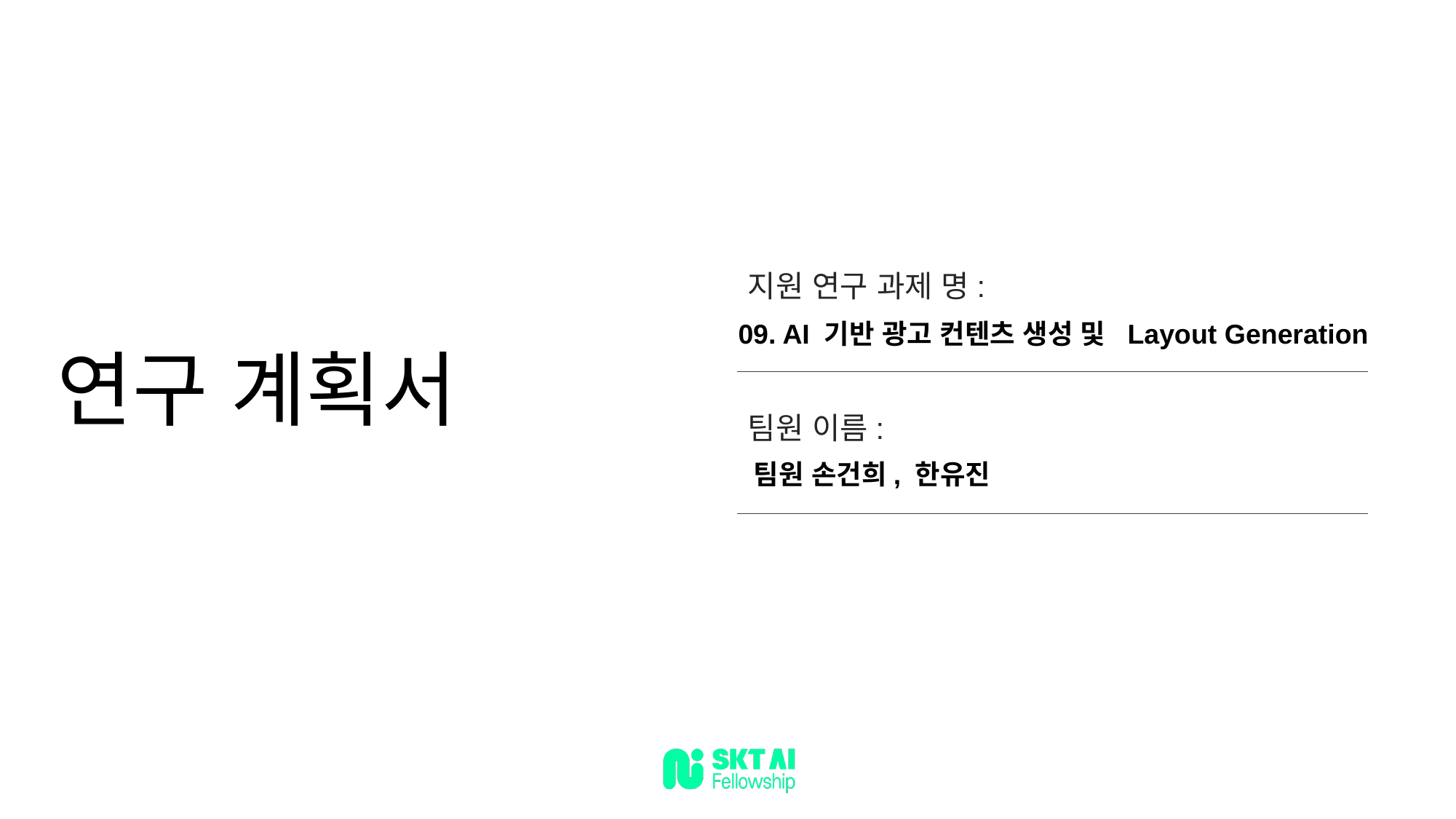

09. AI 기반 광고 컨텐츠 생성 및  Layout Generation
팀원 손건희, 한유진